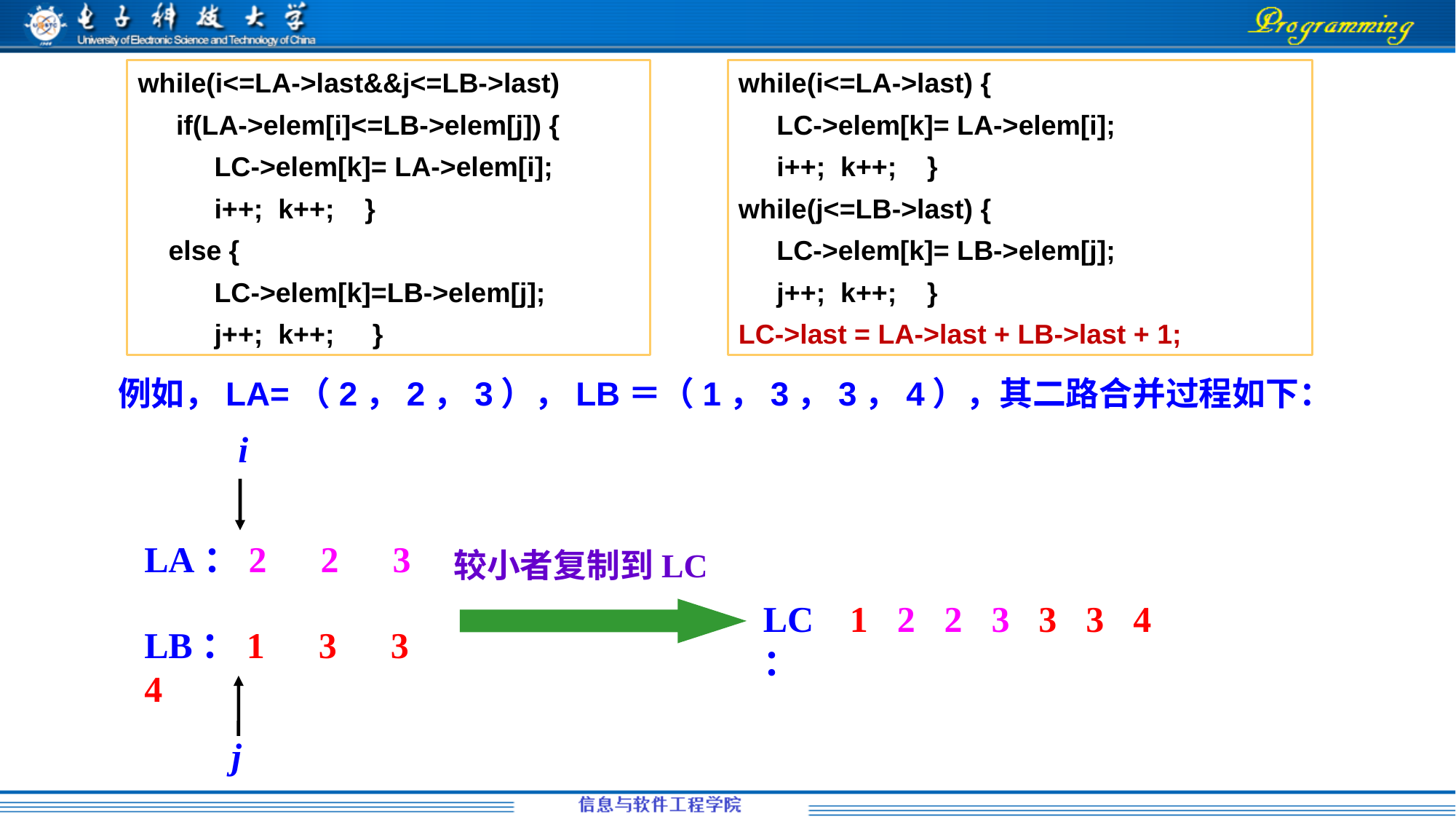

while(i<=LA->last) {
     LC->elem[k]= LA->elem[i];
     i++;  k++;    }
while(j<=LB->last) {
     LC->elem[k]= LB->elem[j];
     j++;  k++;    }
LC->last = LA->last + LB->last + 1;
while(i<=LA->last&&j<=LB->last)
     if(LA->elem[i]<=LB->elem[j]) {
          LC->elem[k]= LA->elem[i];
          i++;  k++;    }
    else {
          LC->elem[k]=LB->elem[j];
          j++;  k++;     }
例如，LA=（2，2，3），LB＝（1，3，3，4），其二路合并过程如下：
i

LA：2　2　3
较小者复制到LC
LC：
1
2
2
3
3
3
4

LB：1　3　3　4

j